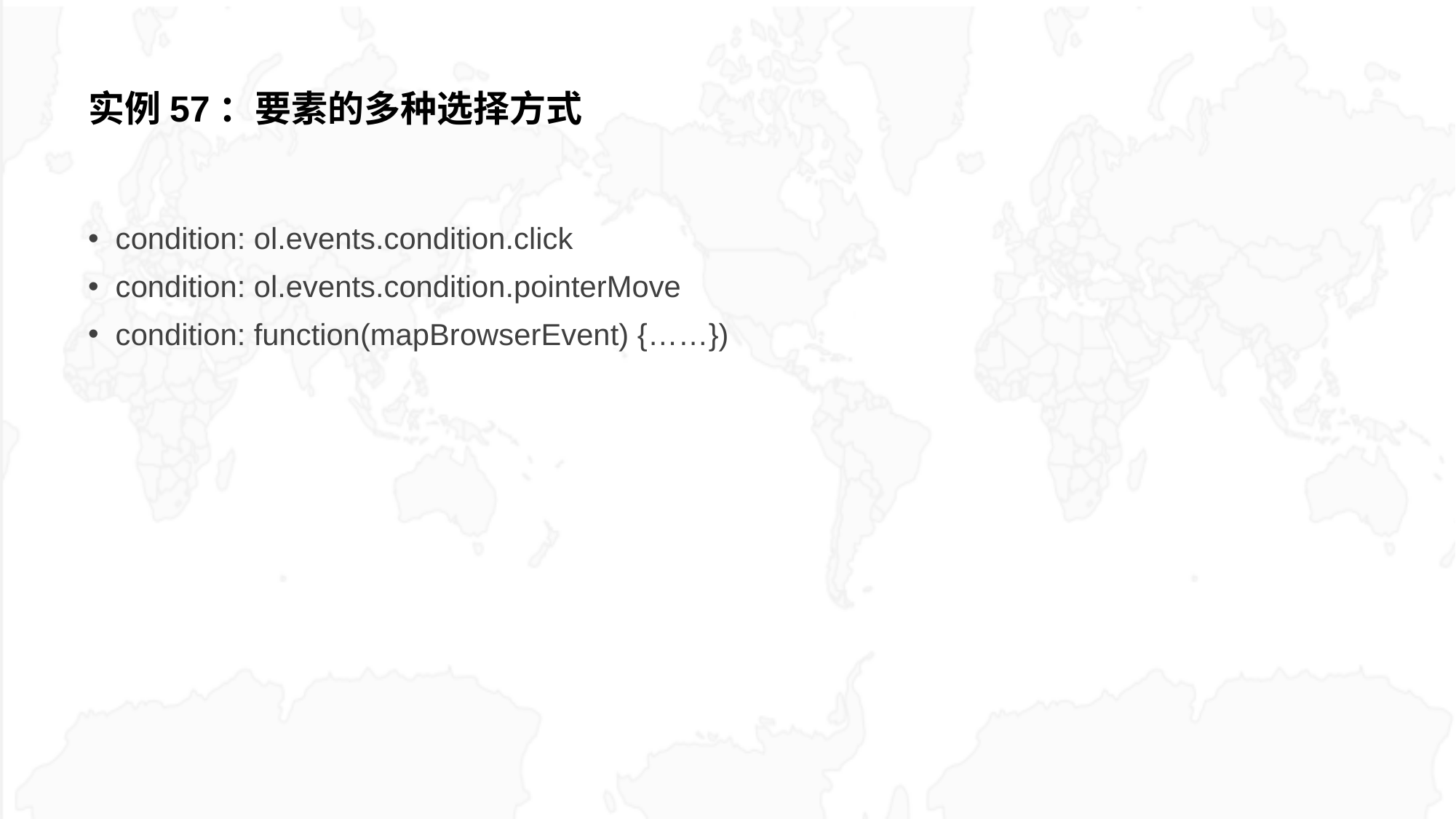

# 实例57：要素的多种选择方式
condition: ol.events.condition.click
condition: ol.events.condition.pointerMove
condition: function(mapBrowserEvent) {……})